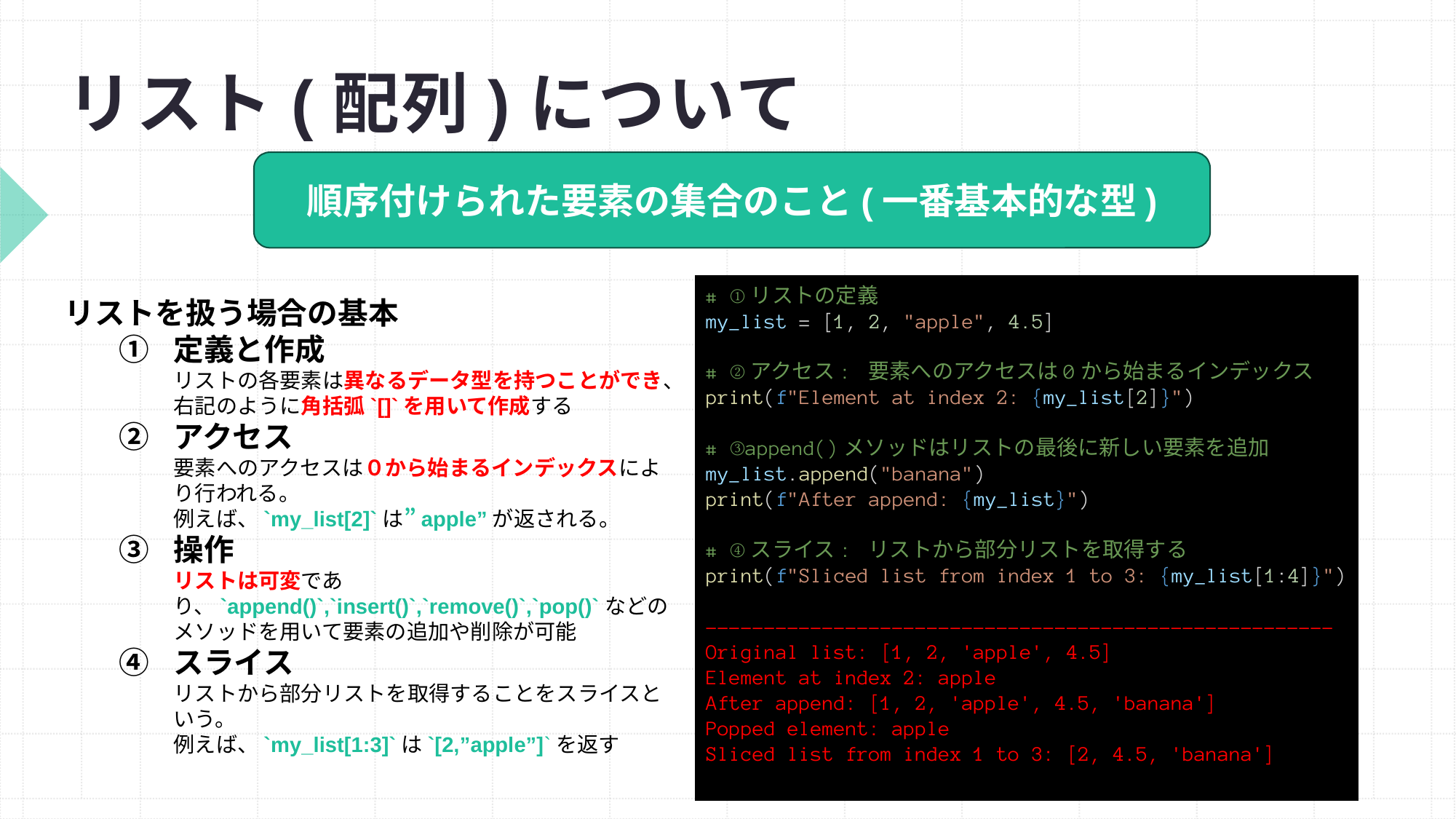

# リスト(配列)について
順序付けられた要素の集合のこと(一番基本的な型)
# ①リストの定義
my_list = [1, 2, "apple", 4.5]
# ②アクセス: 要素へのアクセスは0から始まるインデックス
print(f"Element at index 2: {my_list[2]}")
# ③append()メソッドはリストの最後に新しい要素を追加
my_list.append("banana")
print(f"After append: {my_list}")
# ④スライス: リストから部分リストを取得する
print(f"Sliced list from index 1 to 3: {my_list[1:4]}")

------------------------------------------------------
Original list: [1, 2, 'apple', 4.5]
Element at index 2: apple
After append: [1, 2, 'apple', 4.5, 'banana']
Popped element: apple
Sliced list from index 1 to 3: [2, 4.5, 'banana']

リストを扱う場合の基本
定義と作成
リストの各要素は異なるデータ型を持つことができ、右記のように角括弧`[]`を用いて作成する
アクセス
要素へのアクセスは０から始まるインデックスにより行われる。
例えば、`my_list[2]`は”apple”が返される。
操作
リストは可変であり、`append()`,`insert()`,`remove()`,`pop()`などのメソッドを用いて要素の追加や削除が可能
スライス
リストから部分リストを取得することをスライスという。
例えば、`my_list[1:3]`は`[2,”apple”]`を返す